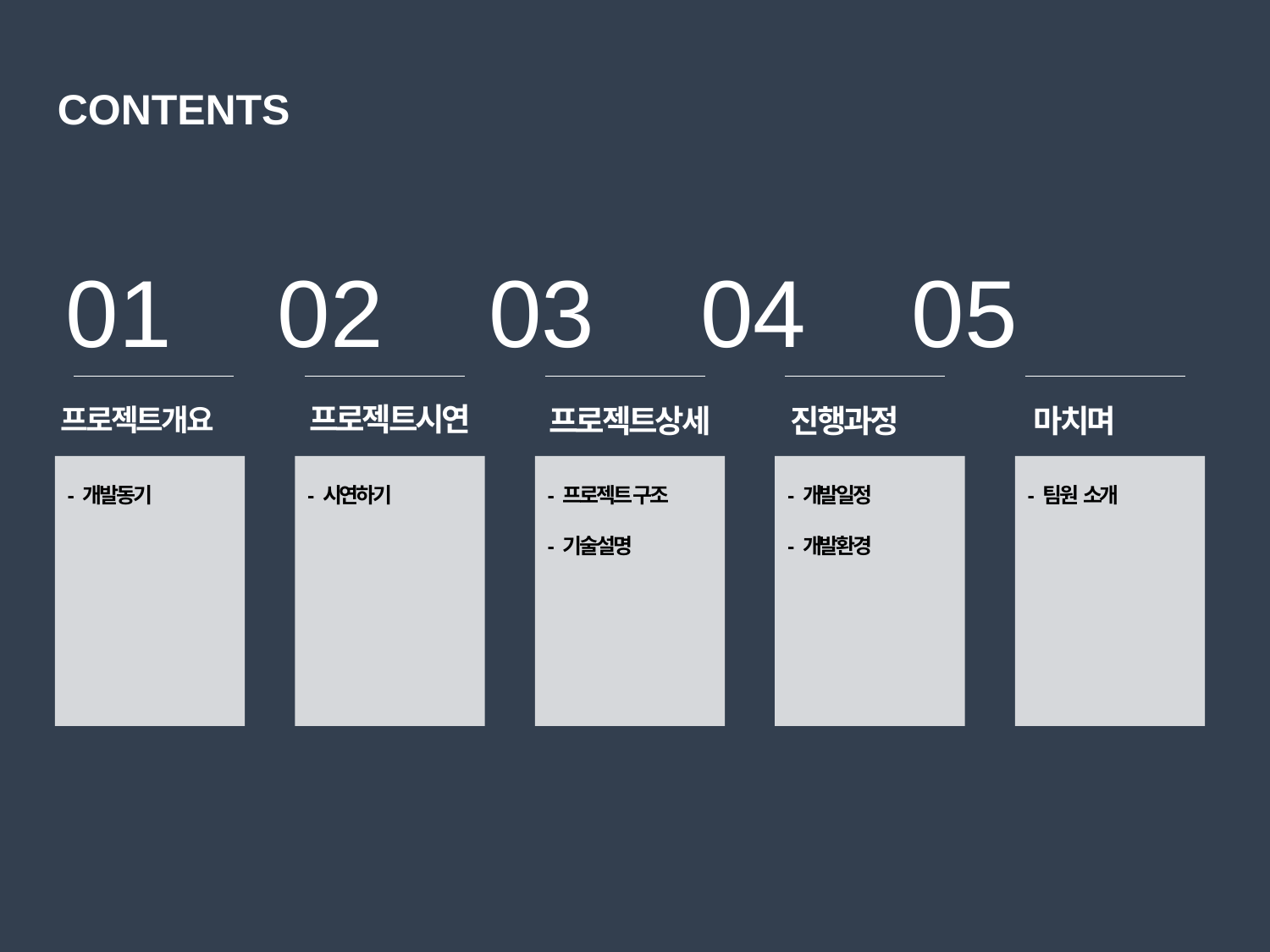

CONTENTS
01    02    03    04    05
프로젝트시연
진행과정
프로젝트개요
프로젝트상세
 마치며

- 개발동기

- 시연하기

- 프로젝트 구조

- 기술설명

- 개발일정

- 개발환경
- 팀원  소개